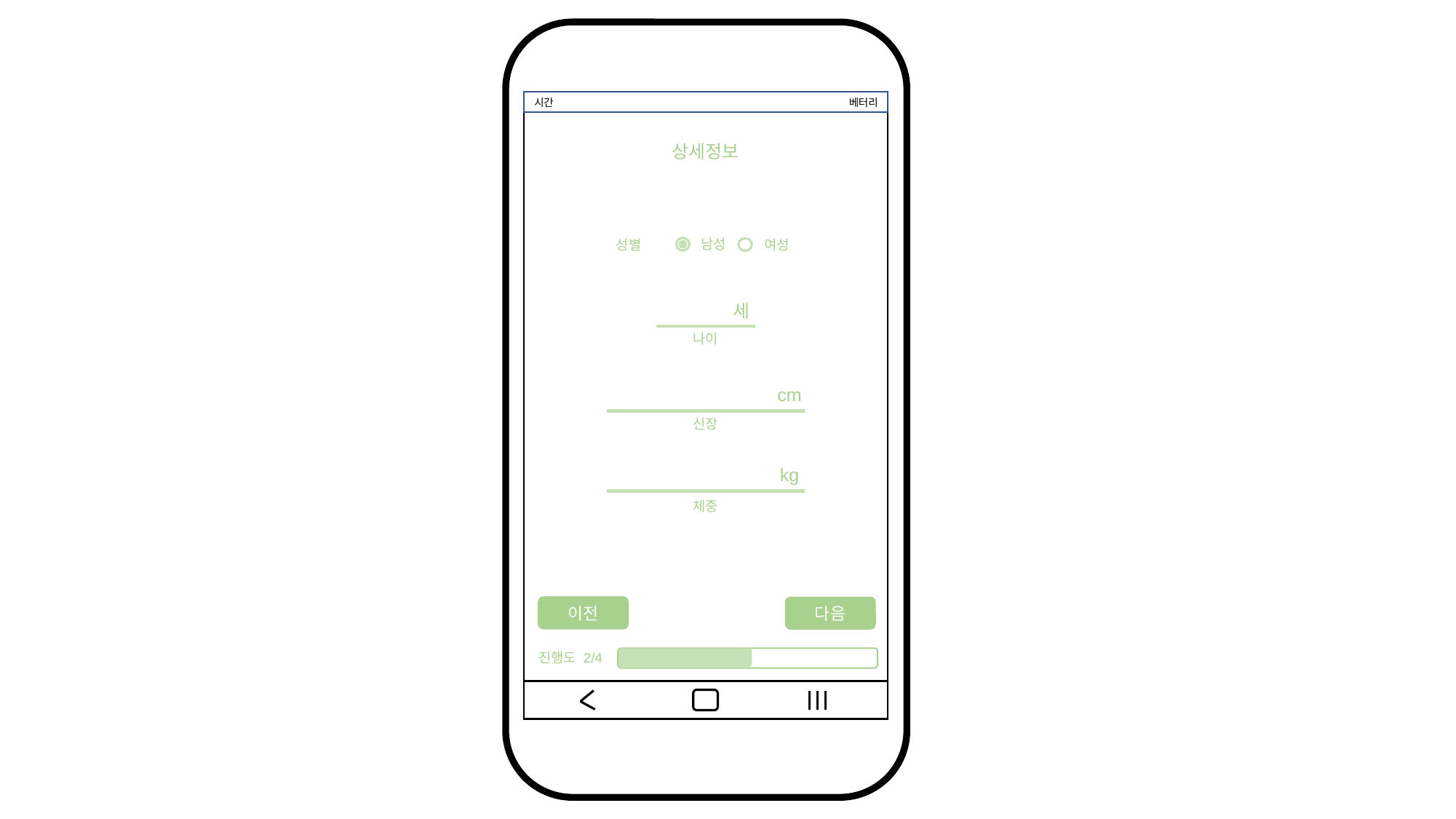

시간
베터리

상세정보
남성
여성

성별

세
나이
cm
신장
kg
체중
이전
다음
진행도 2/4